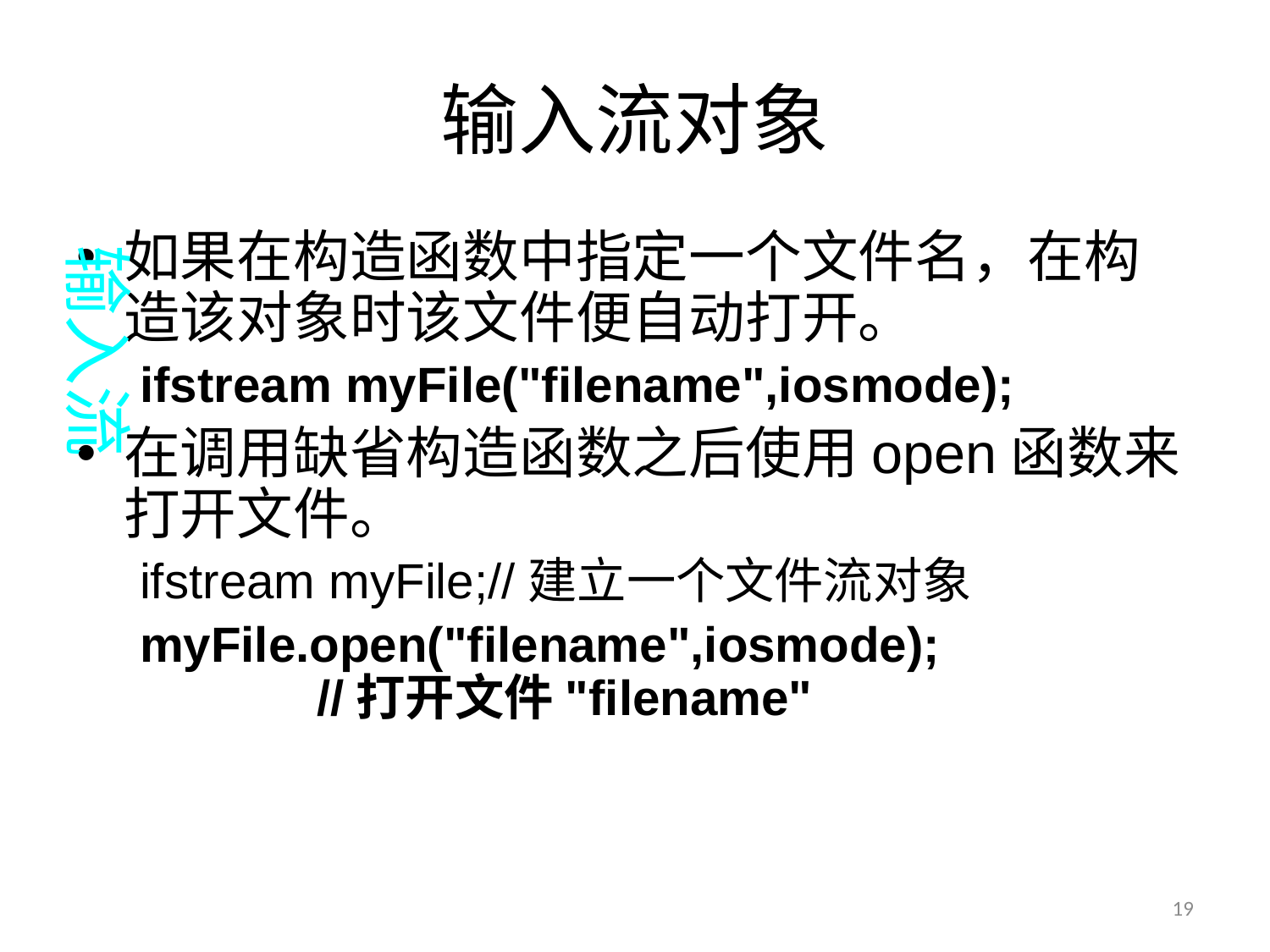

# 输入流对象
如果在构造函数中指定一个文件名，在构造该对象时该文件便自动打开。
ifstream myFile("filename",iosmode);
在调用缺省构造函数之后使用open函数来打开文件。
ifstream myFile;//建立一个文件流对象
myFile.open("filename",iosmode);
          //打开文件"filename"
输入流
19